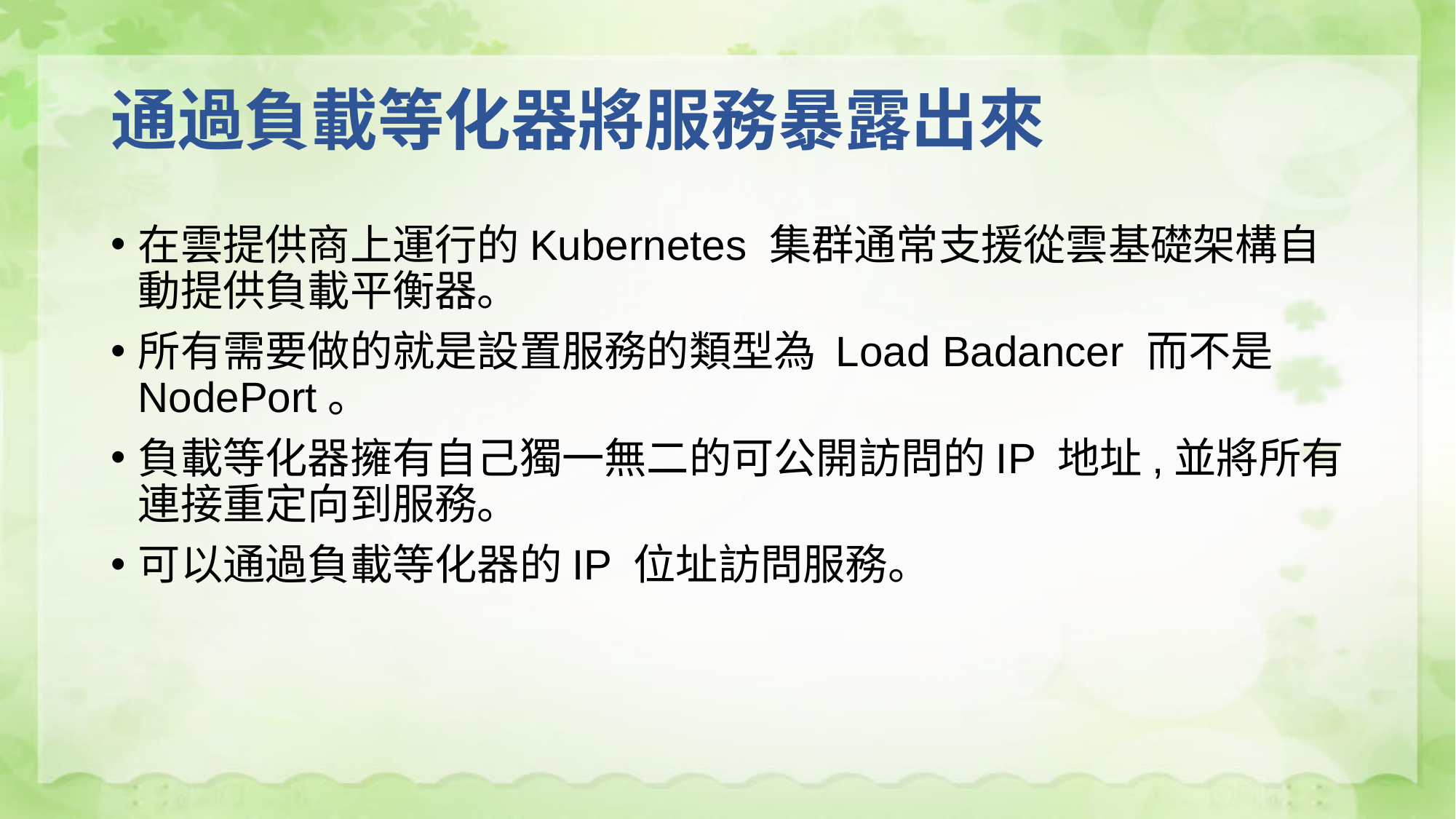

# 通過負載等化器將服務暴露出來
在雲提供商上運行的Kubernetes 集群通常支援從雲基礎架構自動提供負載平衡器。
所有需要做的就是設置服務的類型為 Load Badancer 而不是 NodePort。
負載等化器擁有自己獨一無二的可公開訪問的IP 地址,並將所有連接重定向到服務。
可以通過負載等化器的IP 位址訪問服務。